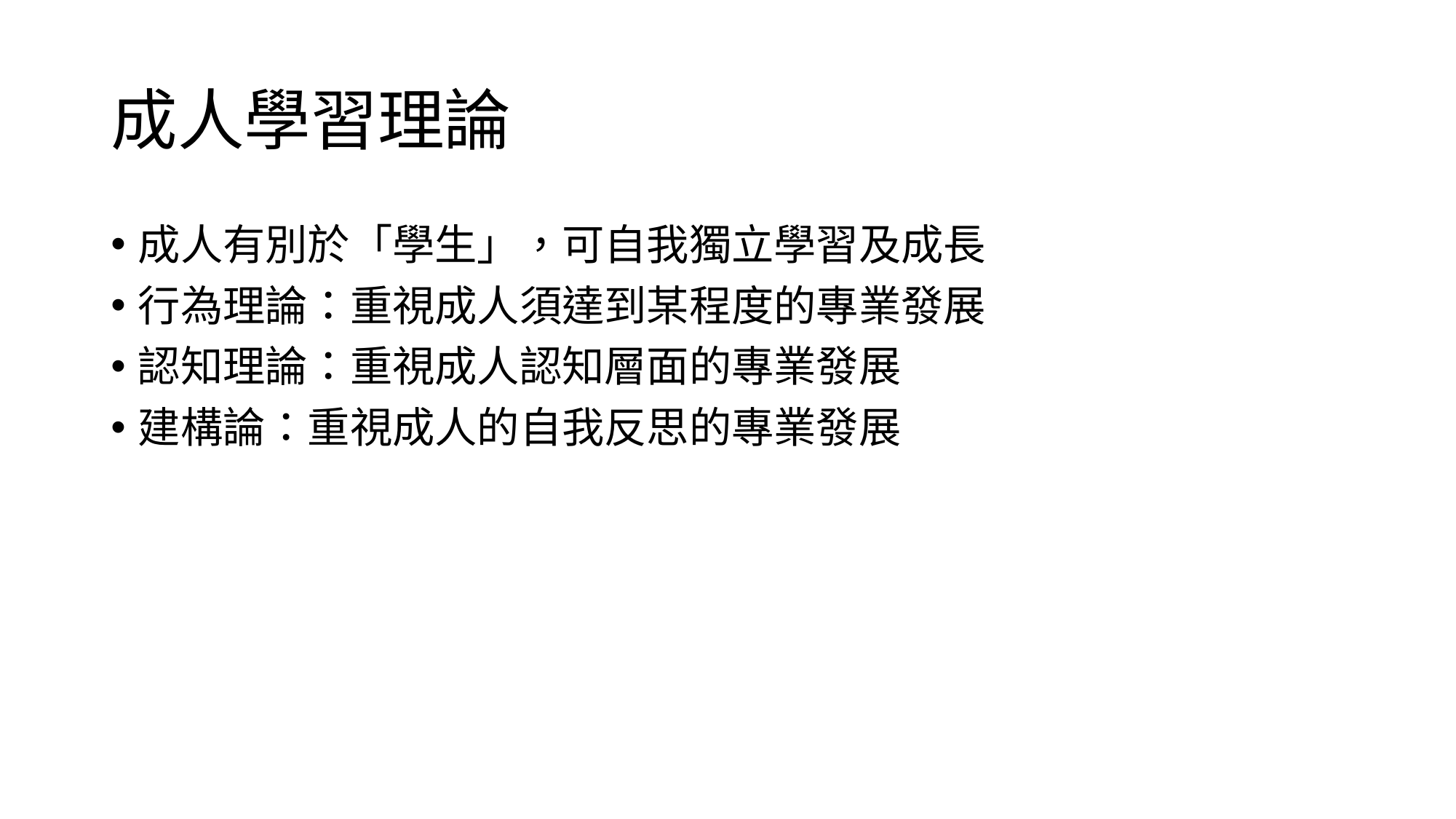

# 成人學習理論
成人有別於「學生」，可自我獨立學習及成長
行為理論：重視成人須達到某程度的專業發展
認知理論：重視成人認知層面的專業發展
建構論：重視成人的自我反思的專業發展